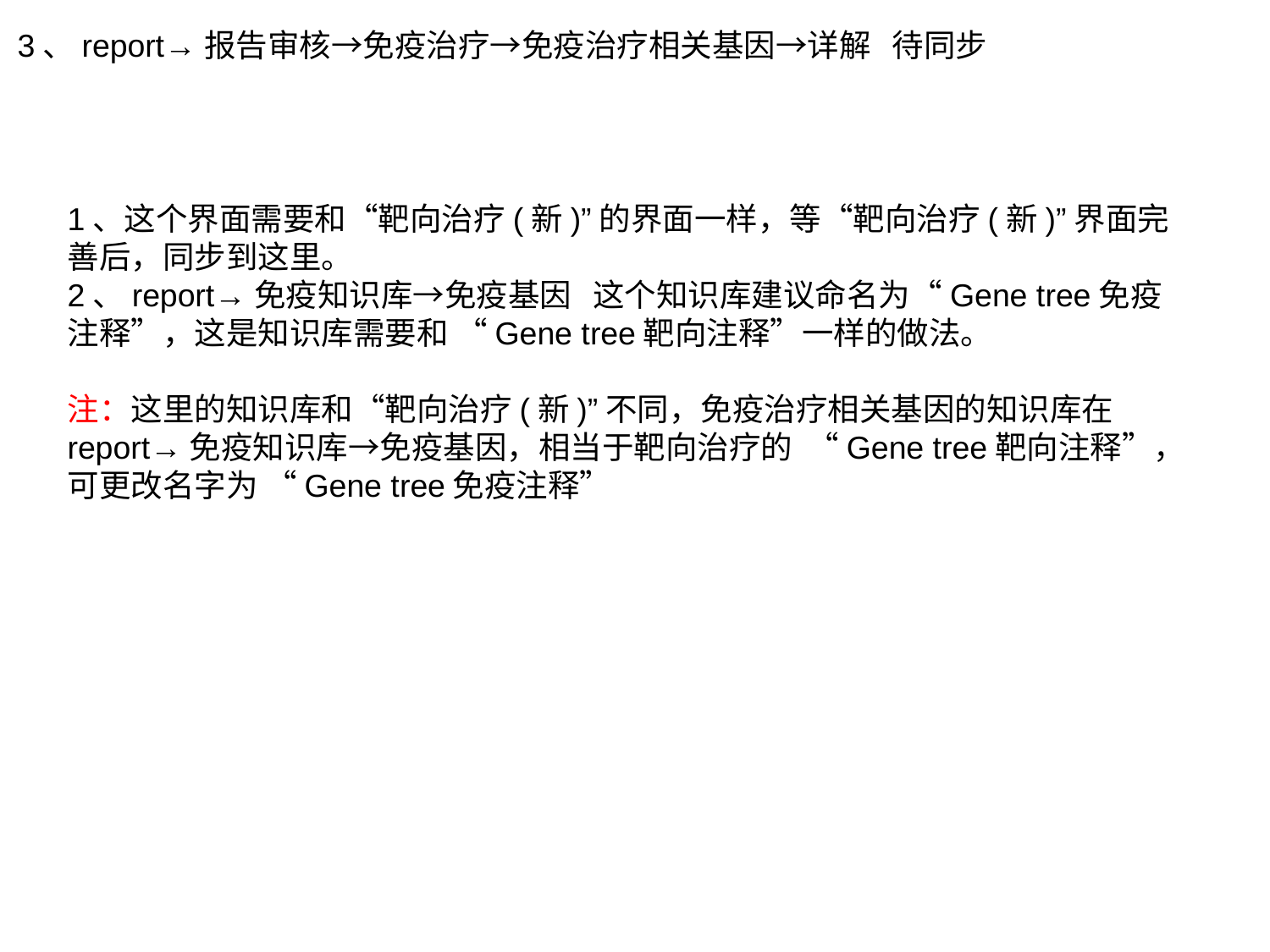

3、report→报告审核→免疫治疗→免疫治疗相关基因→详解   待同步

1、这个界面需要和“靶向治疗(新)”的界面一样，等“靶向治疗(新)”界面完善后，同步到这里。
2、report→免疫知识库→免疫基因   这个知识库建议命名为“Gene tree免疫注释”，这是知识库需要和 “Gene tree靶向注释”一样的做法。
注：这里的知识库和“靶向治疗(新)”不同，免疫治疗相关基因的知识库在report→免疫知识库→免疫基因，相当于靶向治疗的  “Gene tree靶向注释”，可更改名字为 “Gene tree免疫注释”